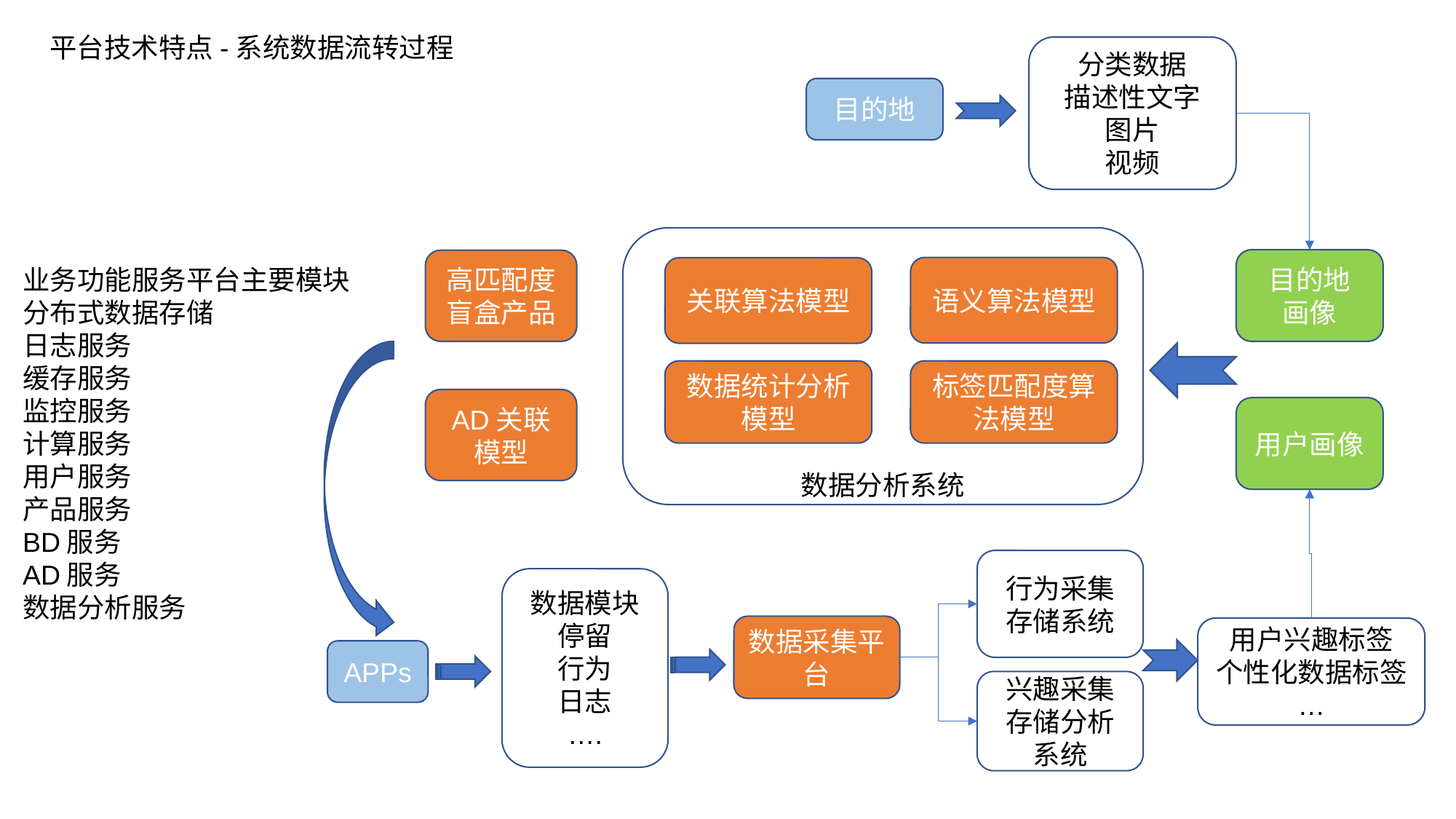

平台技术特点-系统数据流转过程
分类数据
描述性文字
图片
视频
目的地

目的地
画像
高匹配度盲盒产品
业务功能服务平台主要模块
分布式数据存储
日志服务
缓存服务
监控服务
计算服务
用户服务
产品服务
BD服务
AD服务
数据分析服务
语义算法模型
关联算法模型

数据统计分析模型
标签匹配度算法模型
AD关联模型
用户画像
数据分析系统
行为采集存储系统
数据模块
停留
行为
日志
….
数据采集平台
用户兴趣标签
个性化数据标签
…

APPs

兴趣采集存储分析系统